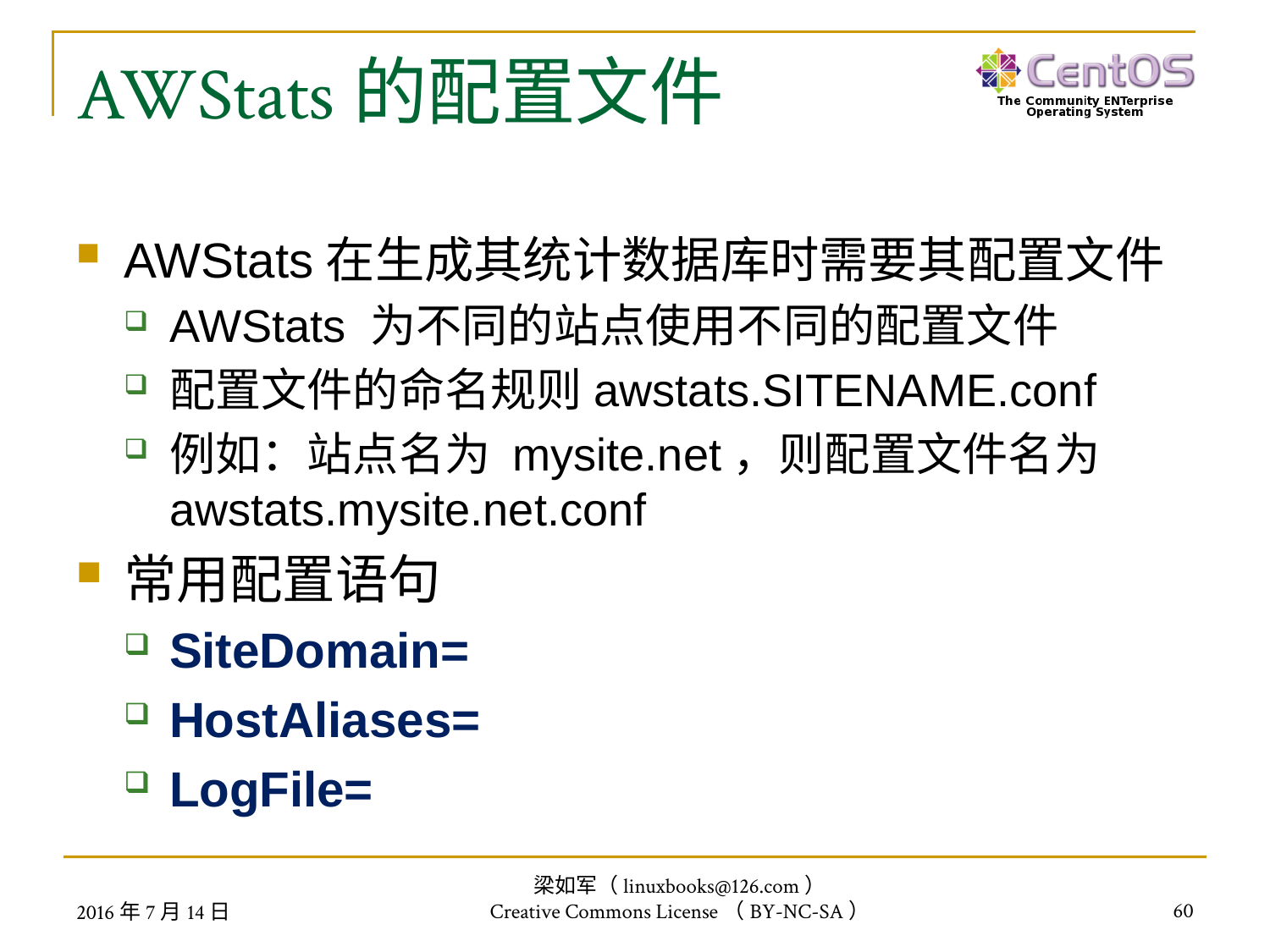

# AWStats的配置文件
AWStats在生成其统计数据库时需要其配置文件
AWStats 为不同的站点使用不同的配置文件
配置文件的命名规则awstats.SITENAME.conf
例如：站点名为 mysite.net，则配置文件名为 awstats.mysite.net.conf
常用配置语句
SiteDomain=
HostAliases=
LogFile=

梁如军（linuxbooks@126.com）
Creative Commons License（BY-NC-SA）
2016年7月14日
60